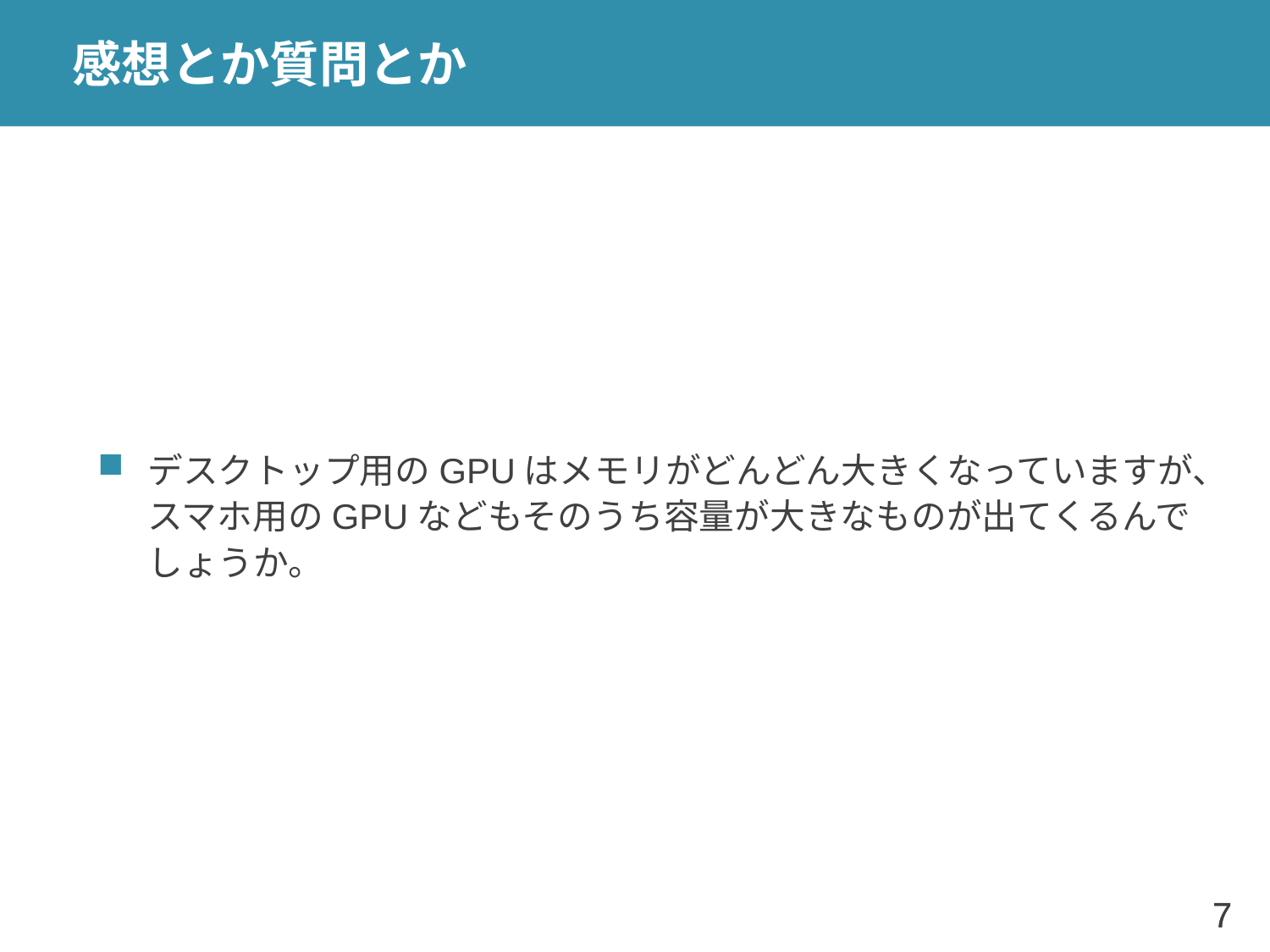

# 感想とか質問とか
デスクトップ用のGPUはメモリがどんどん大きくなっていますが、スマホ用のGPUなどもそのうち容量が大きなものが出てくるんでしょうか。